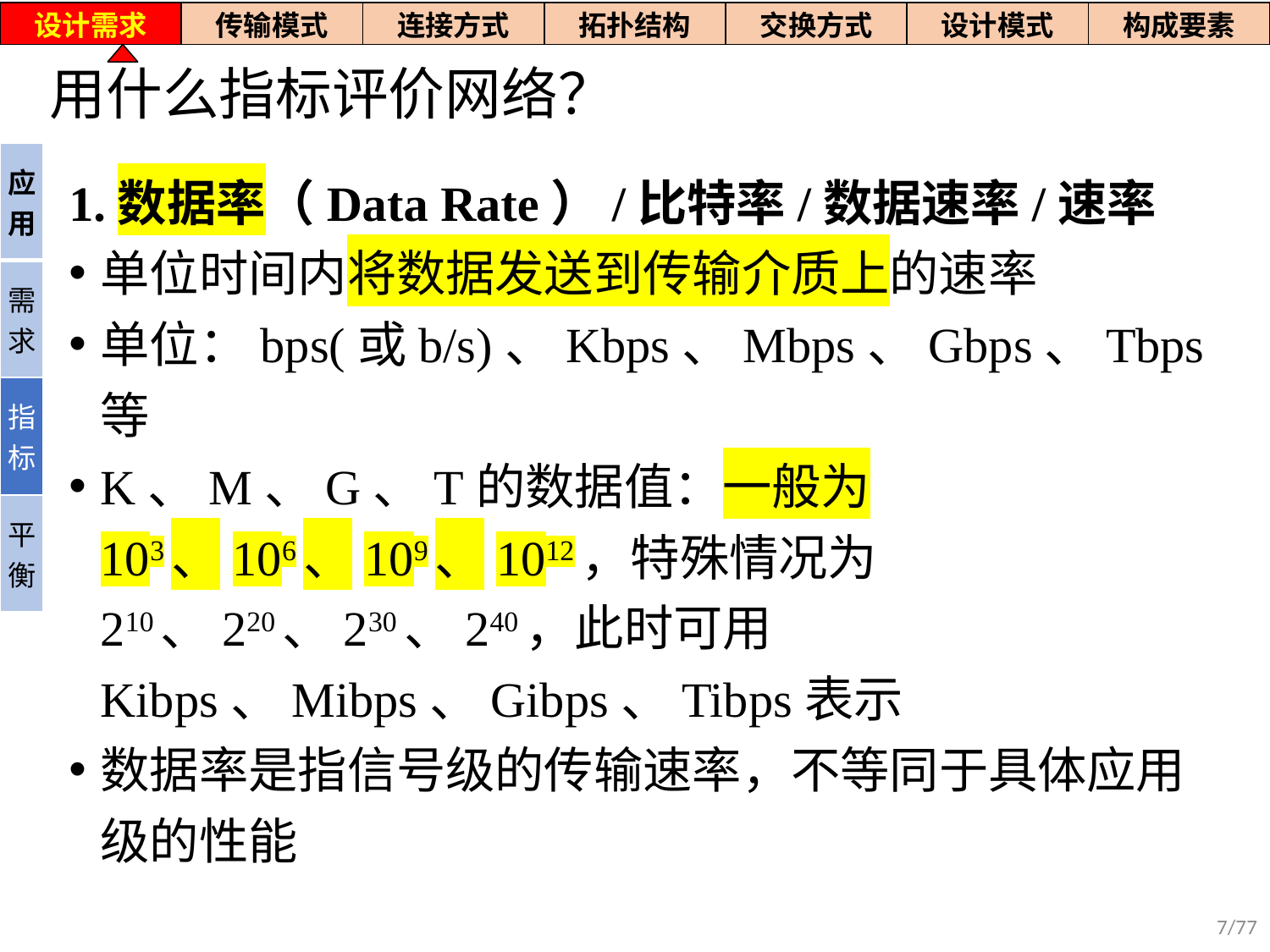

| 设计需求 | 传输模式 | 连接方式 | 拓扑结构 | 交换方式 | 设计模式 | 构成要素 |
| --- | --- | --- | --- | --- | --- | --- |

# 用什么指标评价网络？
| 应用 |
| --- |
| 需求 |
| 指标 |
| 平衡 |
1.数据率（Data Rate）/比特率/数据速率/速率
单位时间内将数据发送到传输介质上的速率
单位：bps(或b/s)、Kbps、Mbps、Gbps、Tbps等
K、M、G、T的数据值：一般为103、106、109、1012，特殊情况为210、220、230、240，此时可用Kibps、Mibps、Gibps、Tibps表示
数据率是指信号级的传输速率，不等同于具体应用级的性能
7/77